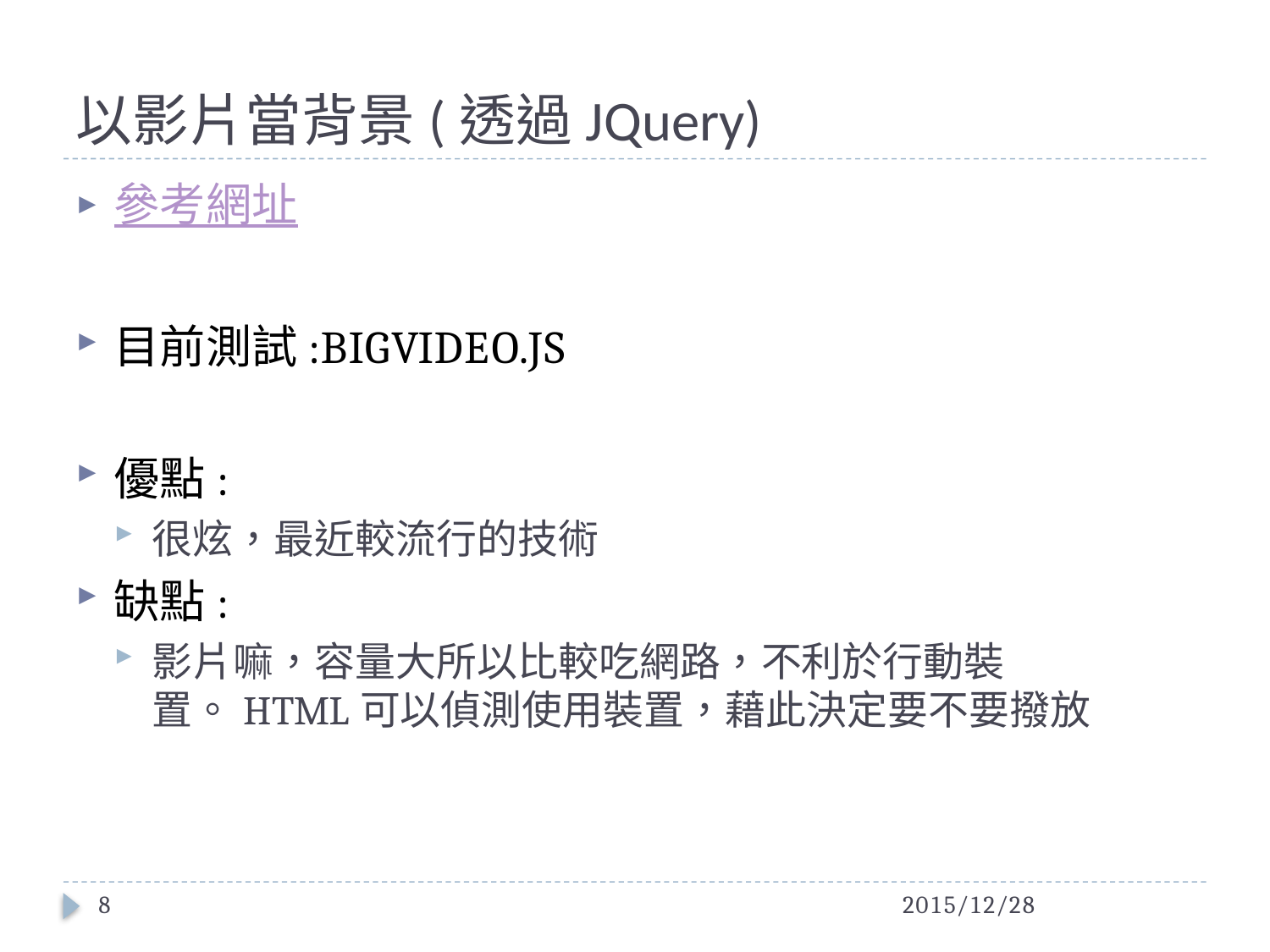

# 以影片當背景(透過JQuery)
參考網址

目前測試:BIGVIDEO.JS

優點:
很炫，最近較流行的技術
缺點:
影片嘛，容量大所以比較吃網路，不利於行動裝置。HTML可以偵測使用裝置，藉此決定要不要撥放

8
2015/12/28